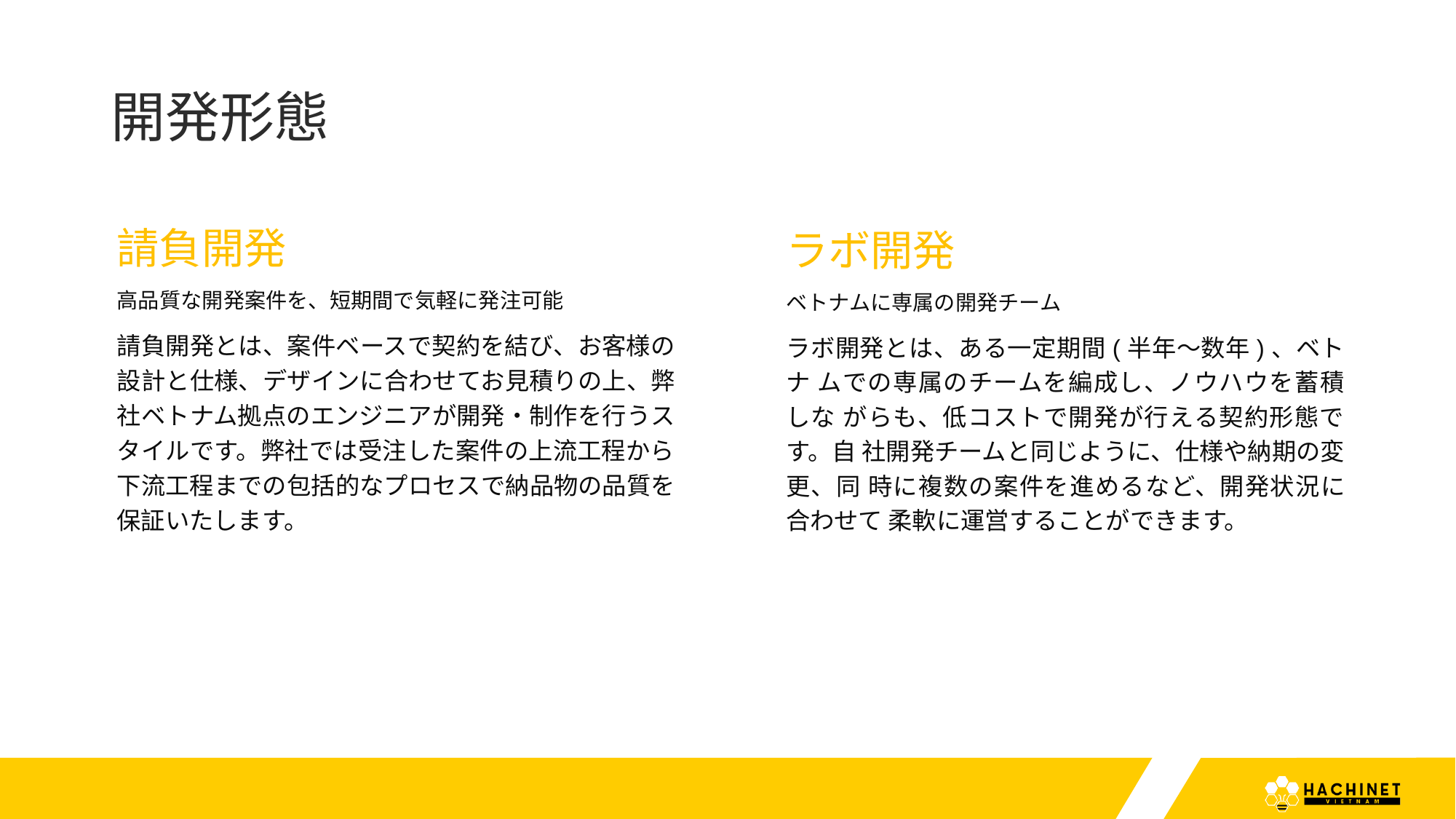

# 開発形態
請負開発
高品質な開発案件を、短期間で気軽に発注可能
請負開発とは、案件ベースで契約を結び、お客様の 設計と仕様、デザインに合わせてお見積りの上、弊 社ベトナム拠点のエンジニアが開発・制作を行うス タイルです。弊社では受注した案件の上流工程から 下流工程までの包括的なプロセスで納品物の品質を 保証いたします。
ラボ開発
ベトナムに専属の開発チーム
ラボ開発とは、ある一定期間(半年～数年)、ベトナ ムでの専属のチームを編成し、ノウハウを蓄積しな がらも、低コストで開発が行える契約形態です。自 社開発チームと同じように、仕様や納期の変更、同 時に複数の案件を進めるなど、開発状況に合わせて 柔軟に運営することができます。